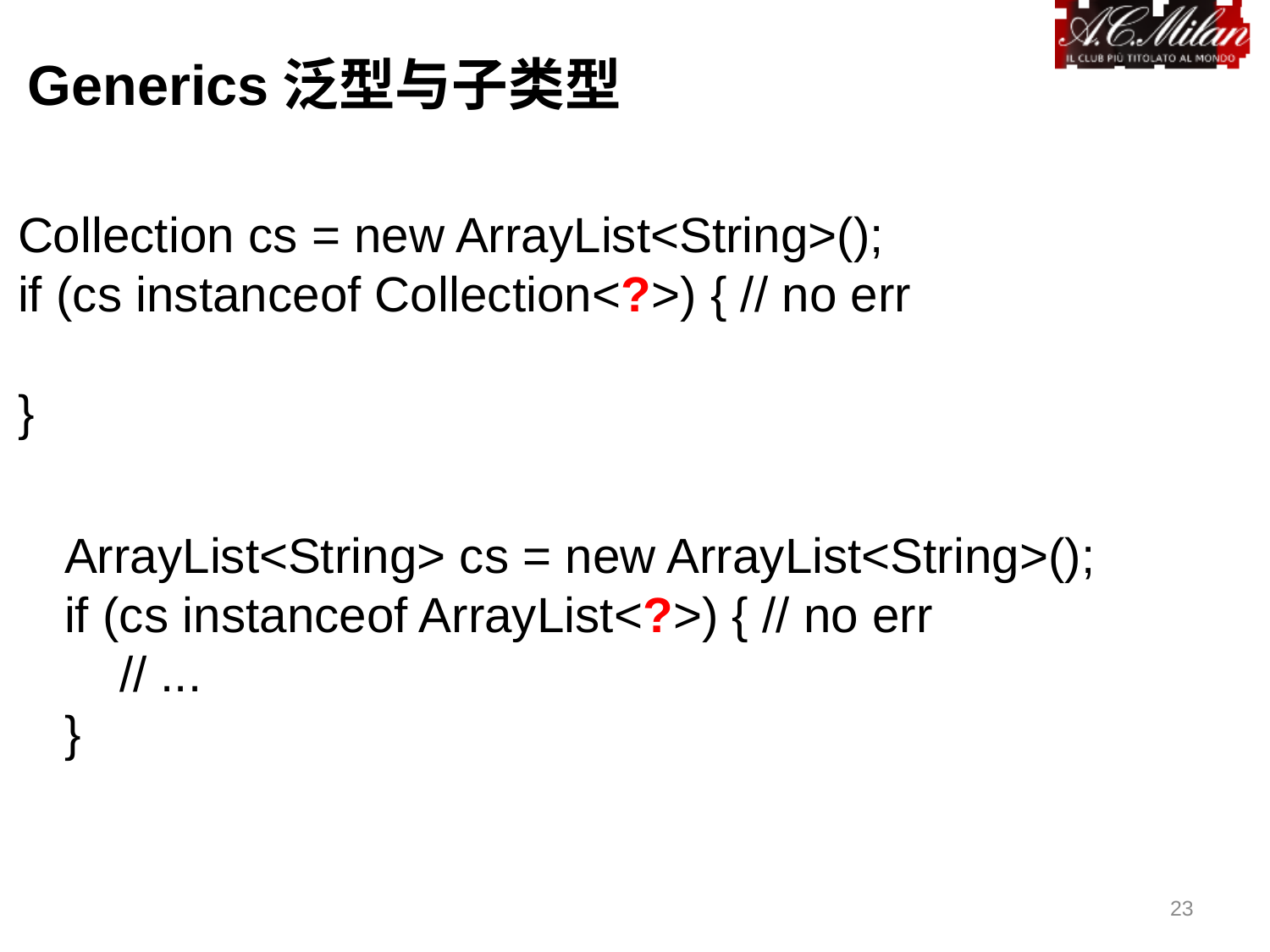

Generics泛型与子类型
Collection cs = new ArrayList<String>();
if (cs instanceof Collection<?>) { // no err

}
ArrayList<String> cs = new ArrayList<String>();
if (cs instanceof ArrayList<?>) { // no err
    // ...
}
23